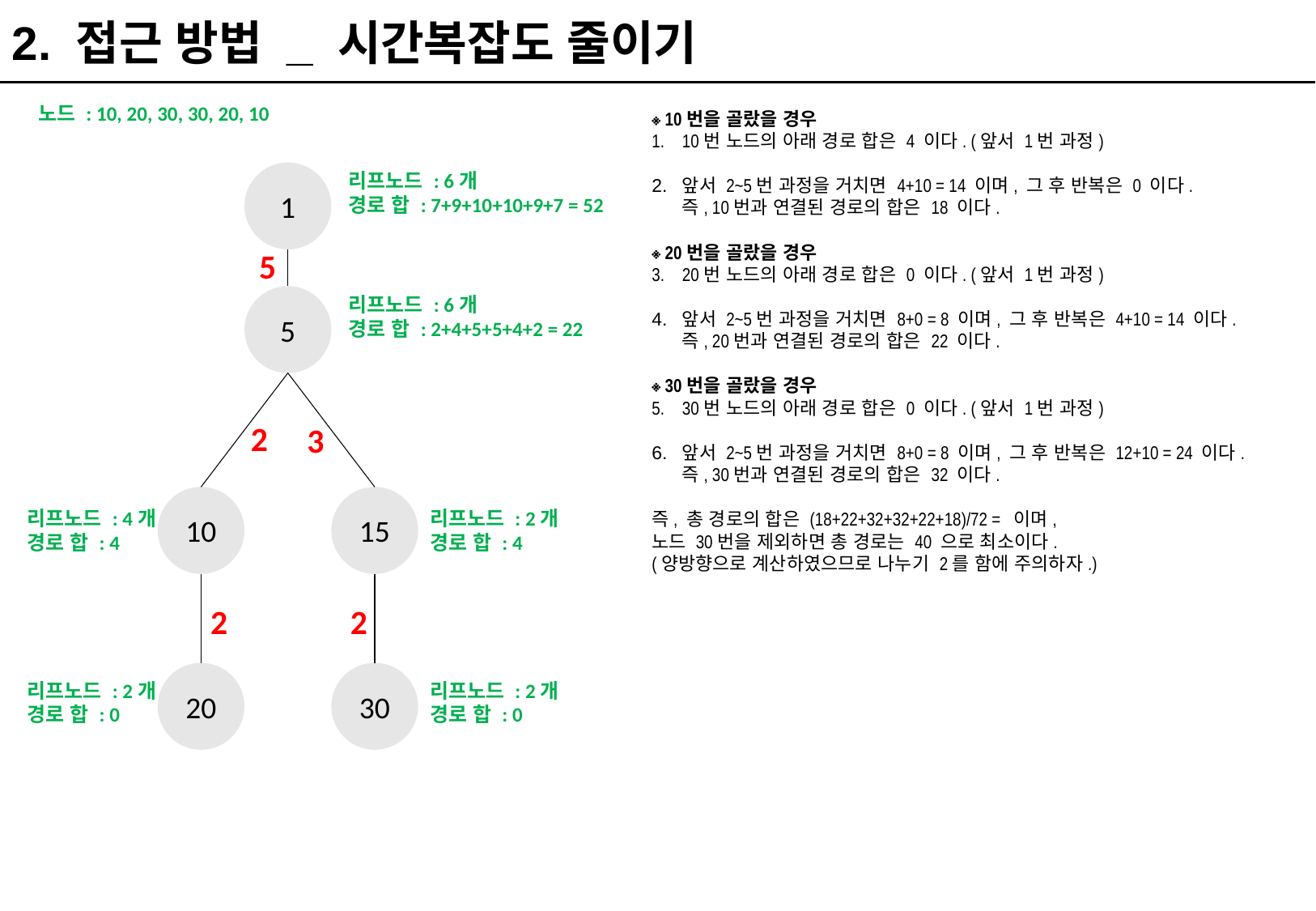

2. 접근 방법 _ 시간복잡도 줄이기
노드 : 10, 20, 30, 30, 20, 10
※ 10번을 골랐을 경우
10번 노드의 아래 경로 합은 4 이다. (앞서 1번 과정)

앞서 2~5번 과정을 거치면 4+10 = 14 이며, 그 후 반복은 0 이다.
즉, 10번과 연결된 경로의 합은 18 이다.

※ 20번을 골랐을 경우
20번 노드의 아래 경로 합은 0 이다. (앞서 1번 과정)

앞서 2~5번 과정을 거치면 8+0 = 8 이며, 그 후 반복은 4+10 = 14 이다.
즉, 20번과 연결된 경로의 합은 22 이다.

※ 30번을 골랐을 경우
30번 노드의 아래 경로 합은 0 이다. (앞서 1번 과정)

앞서 2~5번 과정을 거치면 8+0 = 8 이며, 그 후 반복은 12+10 = 24 이다.
즉, 30번과 연결된 경로의 합은 32 이다.

즉, 총 경로의 합은 (18+22+32+32+22+18)/72 =  이며,
노드 30번을 제외하면 총 경로는 40 으로 최소이다.
(양방향으로 계산하였으므로 나누기 2를 함에 주의하자.)
리프노드 : 6개
경로 합 : 7+9+10+10+9+7 = 52
1
5
5
리프노드 : 6개
경로 합 : 2+4+5+5+4+2 = 22
2
3
10
15
리프노드 : 4개
경로 합 : 4
리프노드 : 2개
경로 합 : 4
2
2
20
30
리프노드 : 2개
경로 합 : 0
리프노드 : 2개
경로 합 : 0